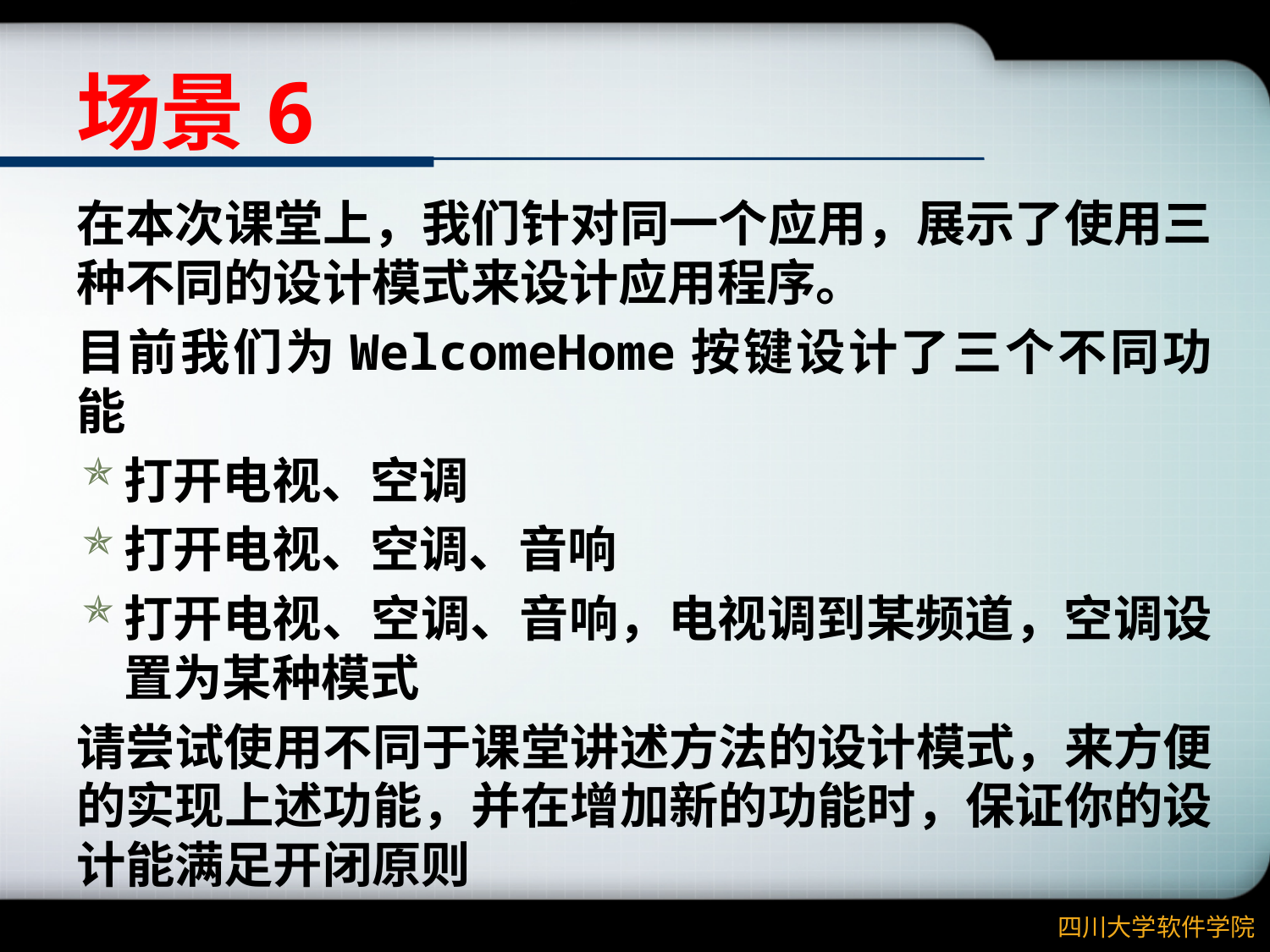

# 场景6
在本次课堂上，我们针对同一个应用，展示了使用三种不同的设计模式来设计应用程序。
目前我们为WelcomeHome按键设计了三个不同功能
打开电视、空调
打开电视、空调、音响
打开电视、空调、音响，电视调到某频道，空调设置为某种模式
请尝试使用不同于课堂讲述方法的设计模式，来方便的实现上述功能，并在增加新的功能时，保证你的设计能满足开闭原则